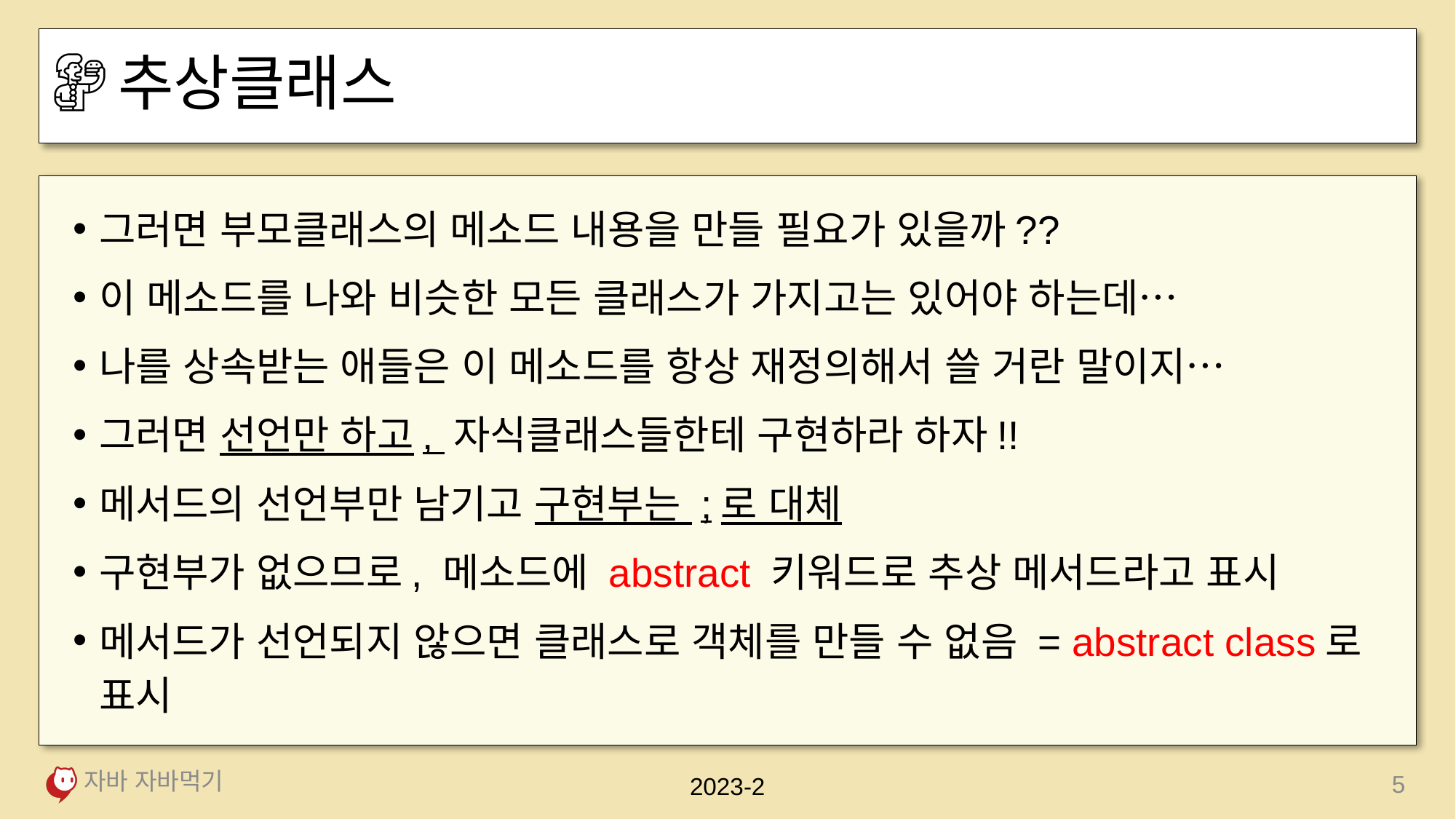

# 추상클래스
그러면 부모클래스의 메소드 내용을 만들 필요가 있을까??
이 메소드를 나와 비슷한 모든 클래스가 가지고는 있어야 하는데…
나를 상속받는 애들은 이 메소드를 항상 재정의해서 쓸 거란 말이지…
그러면 선언만 하고, 자식클래스들한테 구현하라 하자!!
메서드의 선언부만 남기고 구현부는 ;로 대체
구현부가 없으므로, 메소드에 abstract 키워드로 추상 메서드라고 표시
메서드가 선언되지 않으면 클래스로 객체를 만들 수 없음 = abstract class로 표시
자바 자바먹기
5